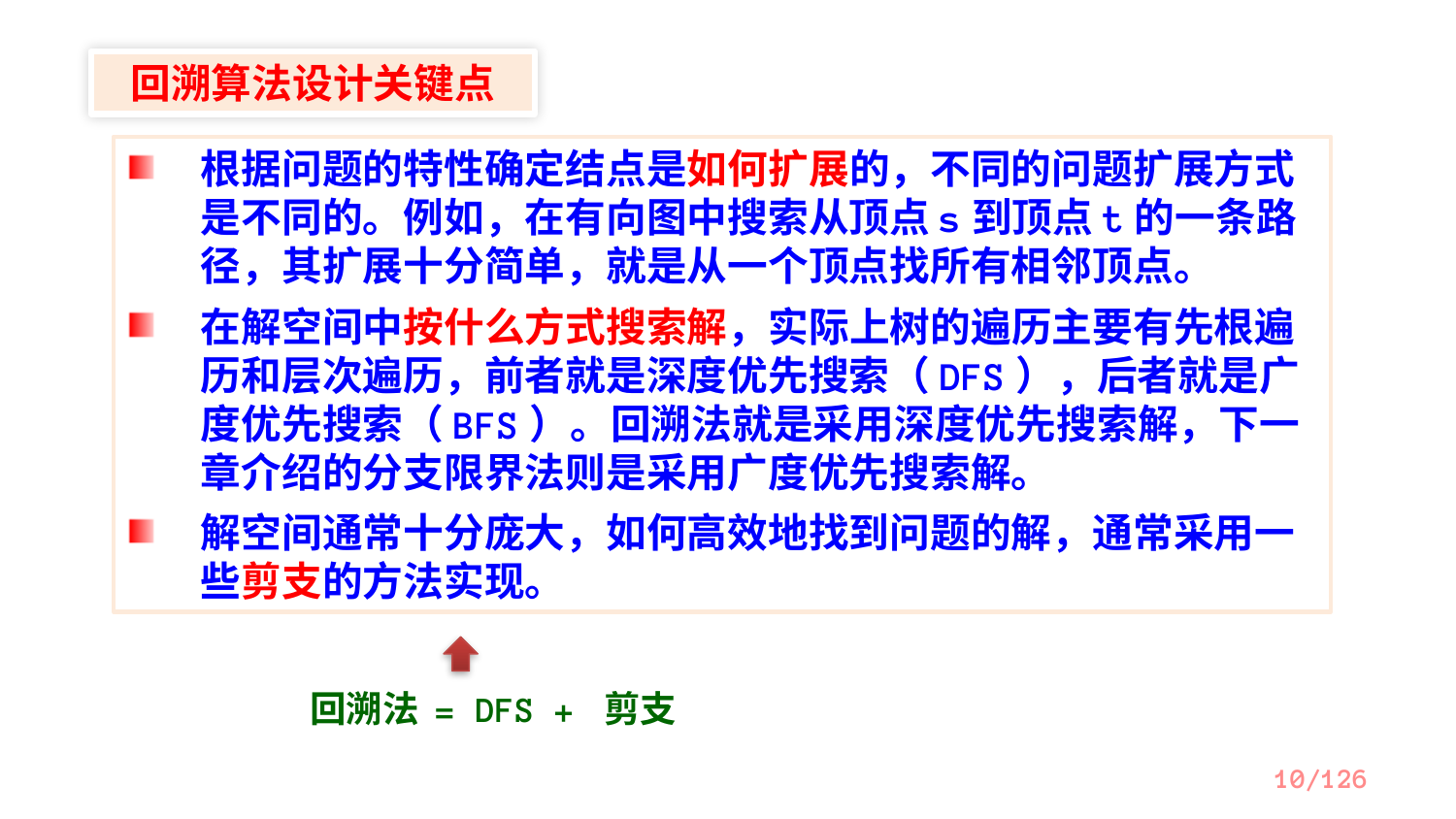

回溯算法设计关键点
根据问题的特性确定结点是如何扩展的，不同的问题扩展方式是不同的。例如，在有向图中搜索从顶点s到顶点t的一条路径，其扩展十分简单，就是从一个顶点找所有相邻顶点。
在解空间中按什么方式搜索解，实际上树的遍历主要有先根遍历和层次遍历，前者就是深度优先搜索（DFS），后者就是广度优先搜索（BFS）。回溯法就是采用深度优先搜索解，下一章介绍的分支限界法则是采用广度优先搜索解。
解空间通常十分庞大，如何高效地找到问题的解，通常采用一些剪支的方法实现。

回溯法 = DFS + 剪支
10/126